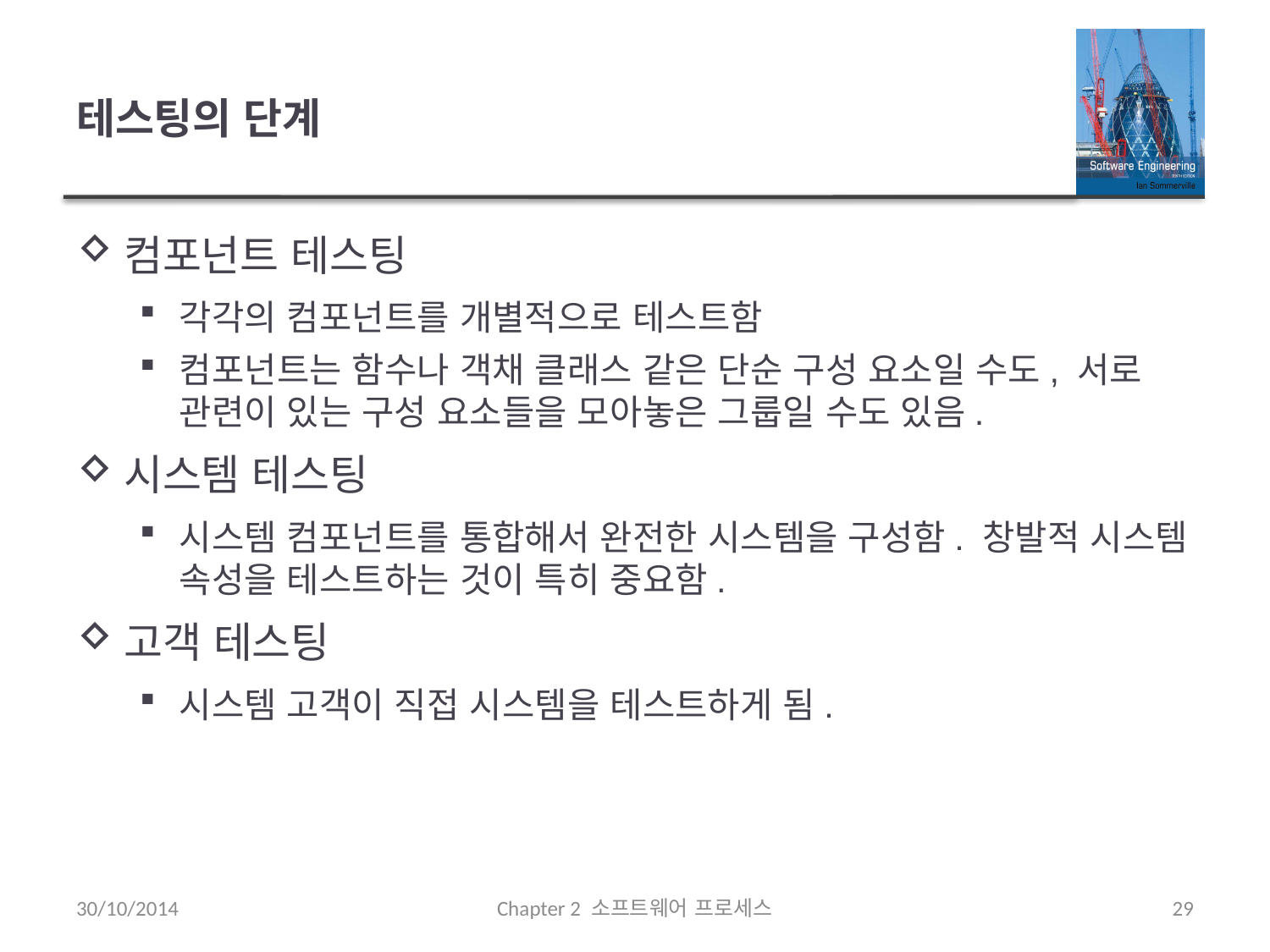

# 테스팅의 단계
컴포넌트 테스팅
각각의 컴포넌트를 개별적으로 테스트함
컴포넌트는 함수나 객채 클래스 같은 단순 구성 요소일 수도, 서로 관련이 있는 구성 요소들을 모아놓은 그룹일 수도 있음.
시스템 테스팅
시스템 컴포넌트를 통합해서 완전한 시스템을 구성함. 창발적 시스템 속성을 테스트하는 것이 특히 중요함.
고객 테스팅
시스템 고객이 직접 시스템을 테스트하게 됨.
30/10/2014
Chapter 2 소프트웨어 프로세스
29